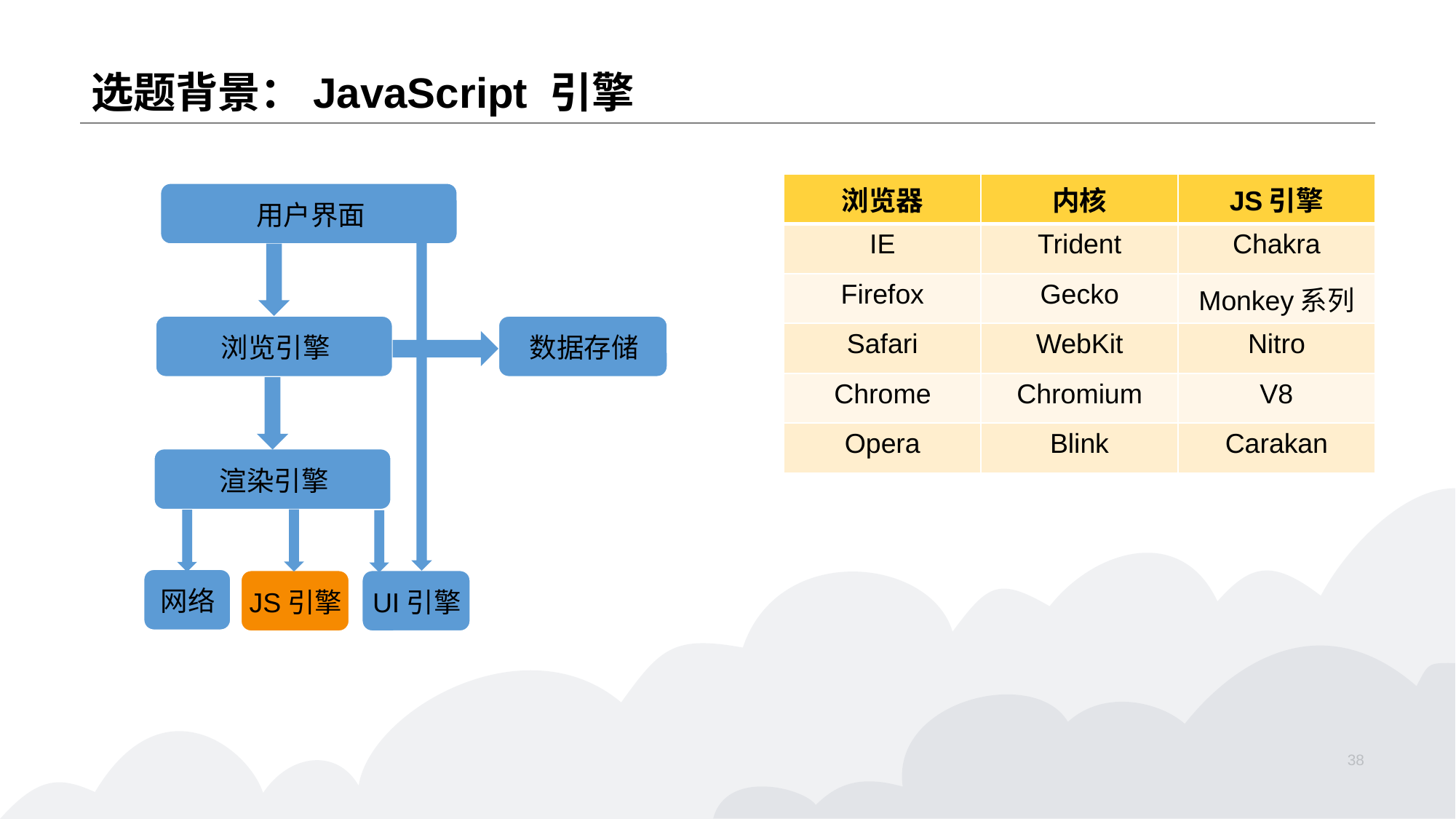

# 选题背景：JavaScript 引擎
| 浏览器 | 内核 | JS引擎 |
| --- | --- | --- |
| IE | Trident | Chakra |
| Firefox | Gecko | Monkey系列 |
| Safari | WebKit | Nitro |
| Chrome | Chromium | V8 |
| Opera | Blink | Carakan |

用户界面

浏览引擎

数据存储

渲染引擎

网络

UI引擎

JS引擎

38